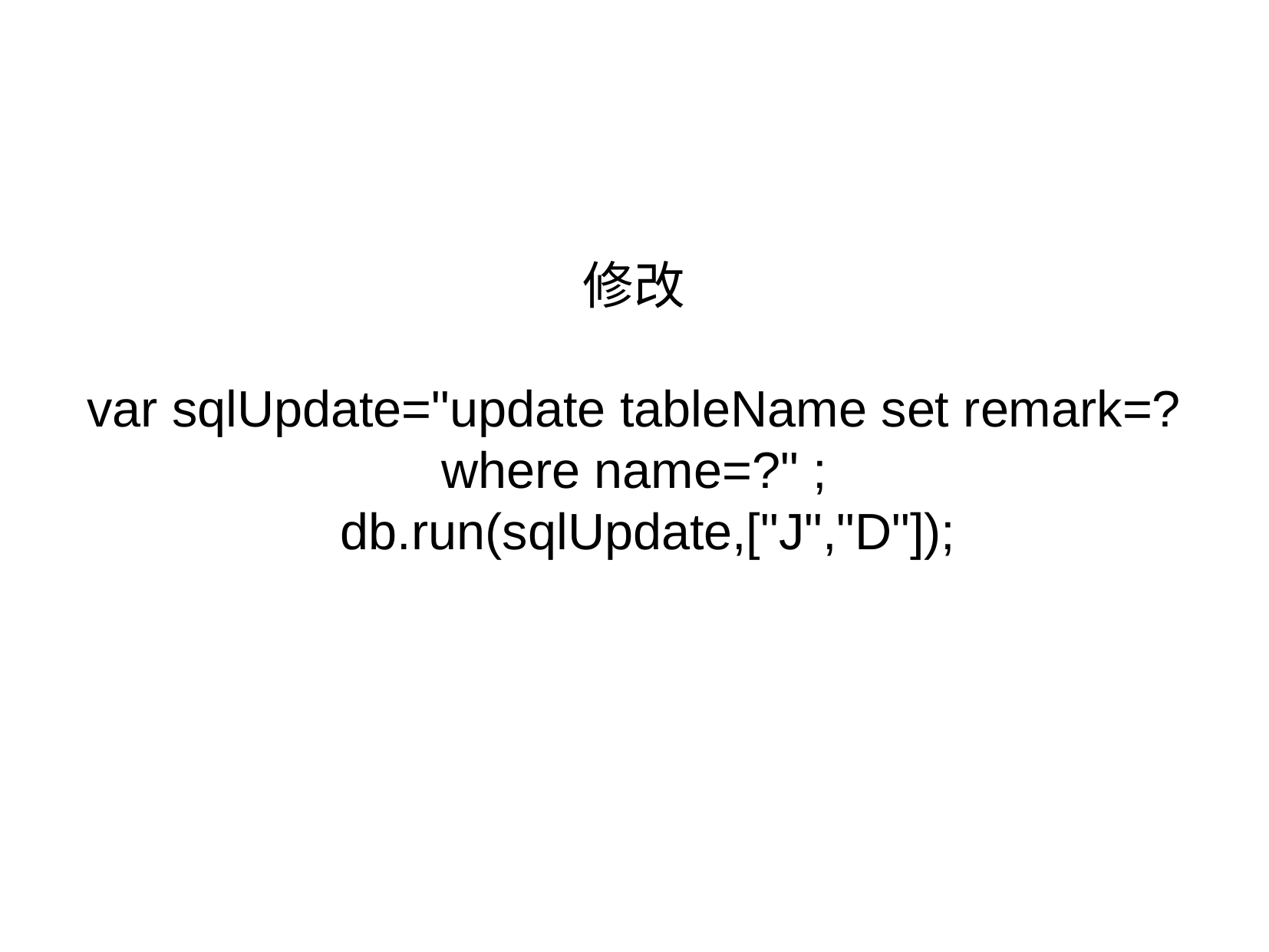

修改

var sqlUpdate="update tableName set remark=? where name=?" ;
  db.run(sqlUpdate,["J","D"]);